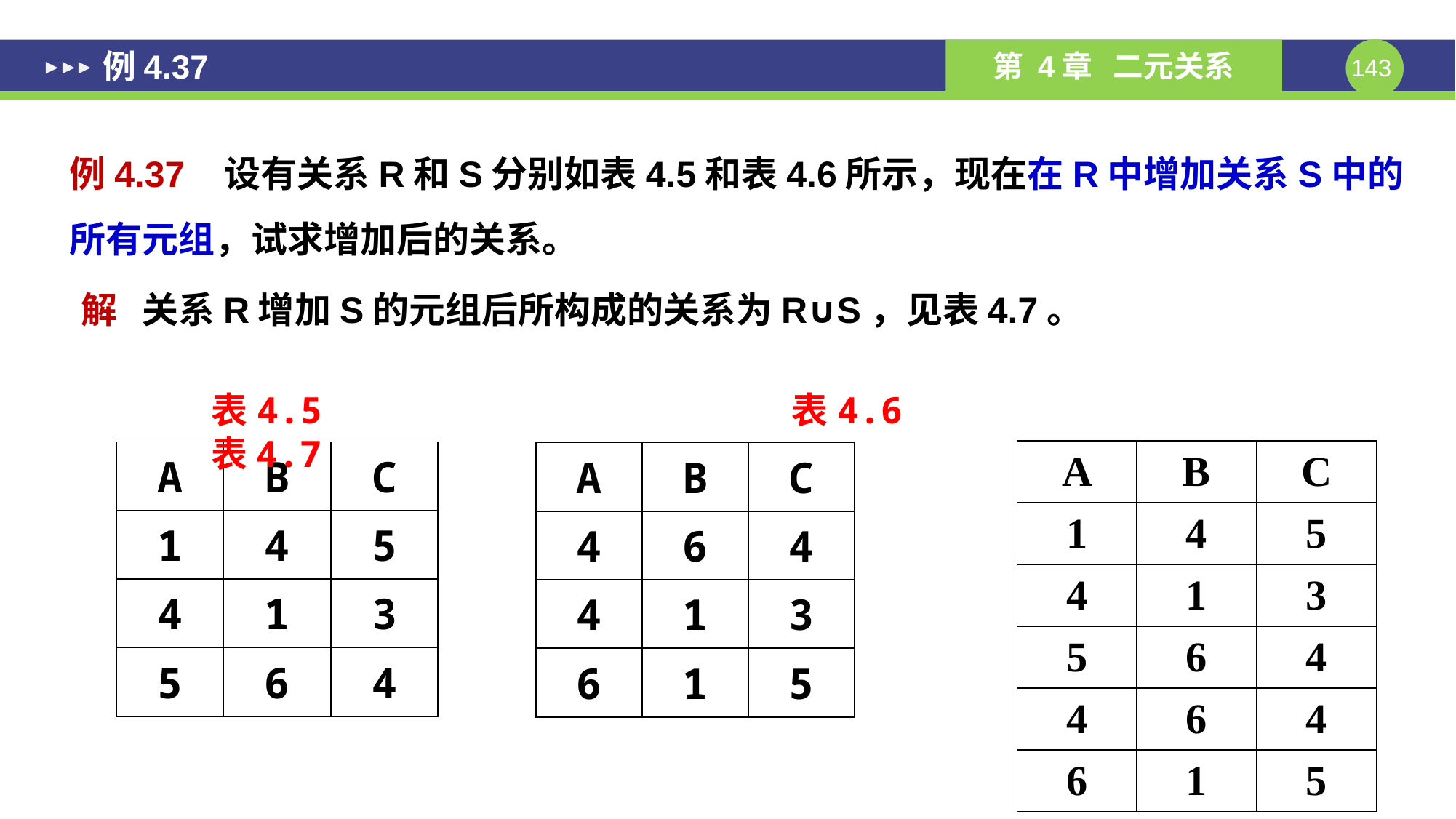

# 例4.37
例4.37   设有关系R和S分别如表4.5和表4.6所示，现在在R中增加关系S中的所有元组，试求增加后的关系。
解   关系R增加S的元组后所构成的关系为R∪S，见表4.7。
表4.5                    表4.6                     表4.7
| A | B | C |
| --- | --- | --- |
| 1 | 4 | 5 |
| 4 | 1 | 3 |
| 5 | 6 | 4 |
| 4 | 6 | 4 |
| 6 | 1 | 5 |
| A | B | C |
| --- | --- | --- |
| 1 | 4 | 5 |
| 4 | 1 | 3 |
| 5 | 6 | 4 |
| A | B | C |
| --- | --- | --- |
| 4 | 6 | 4 |
| 4 | 1 | 3 |
| 6 | 1 | 5 |